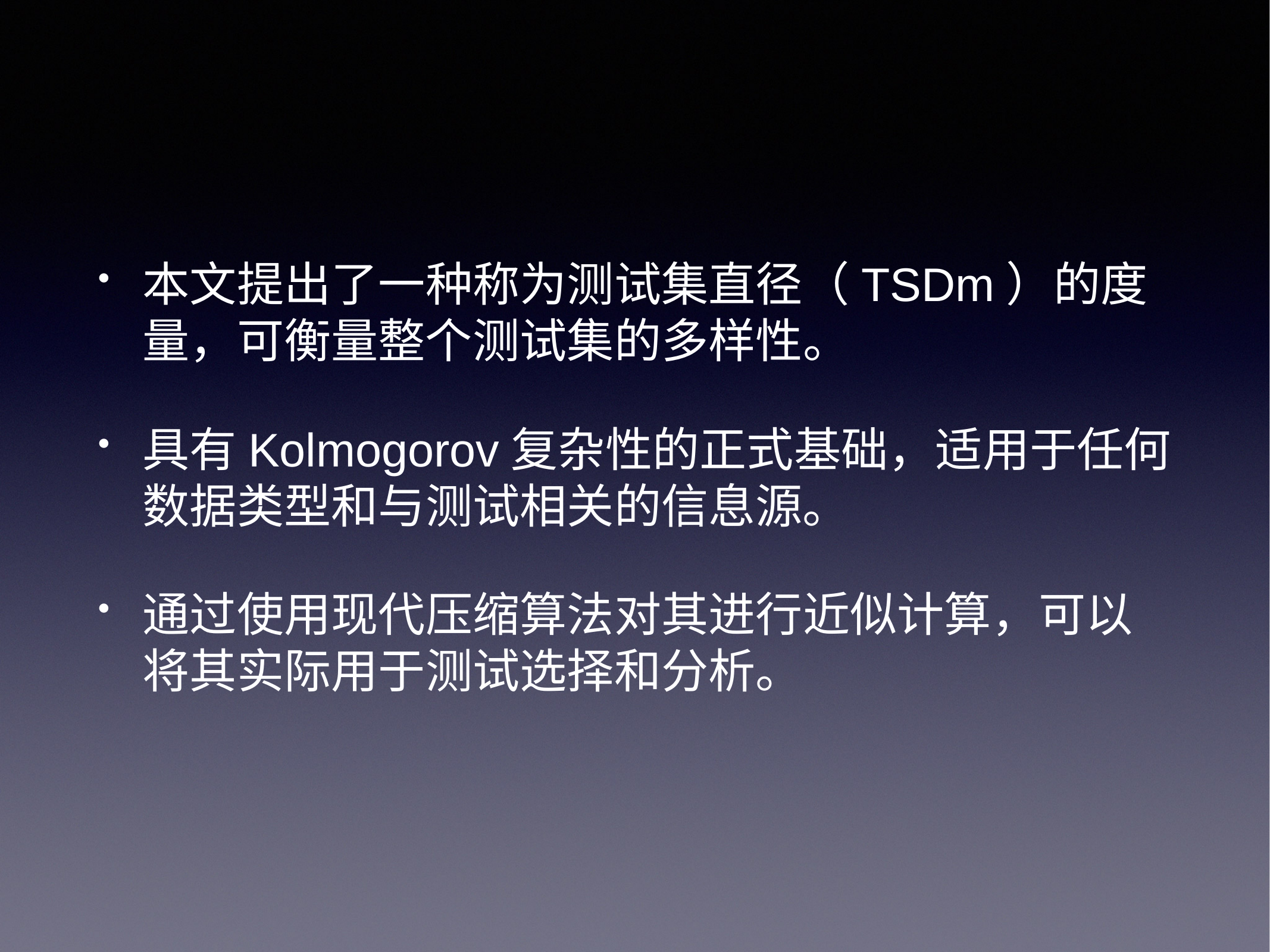

本文提出了一种称为测试集直径（TSDm）的度量，可衡量整个测试集的多样性。
具有Kolmogorov复杂性的正式基础，适用于任何数据类型和与测试相关的信息源。
通过使用现代压缩算法对其进行近似计算，可以将其实际用于测试选择和分析。